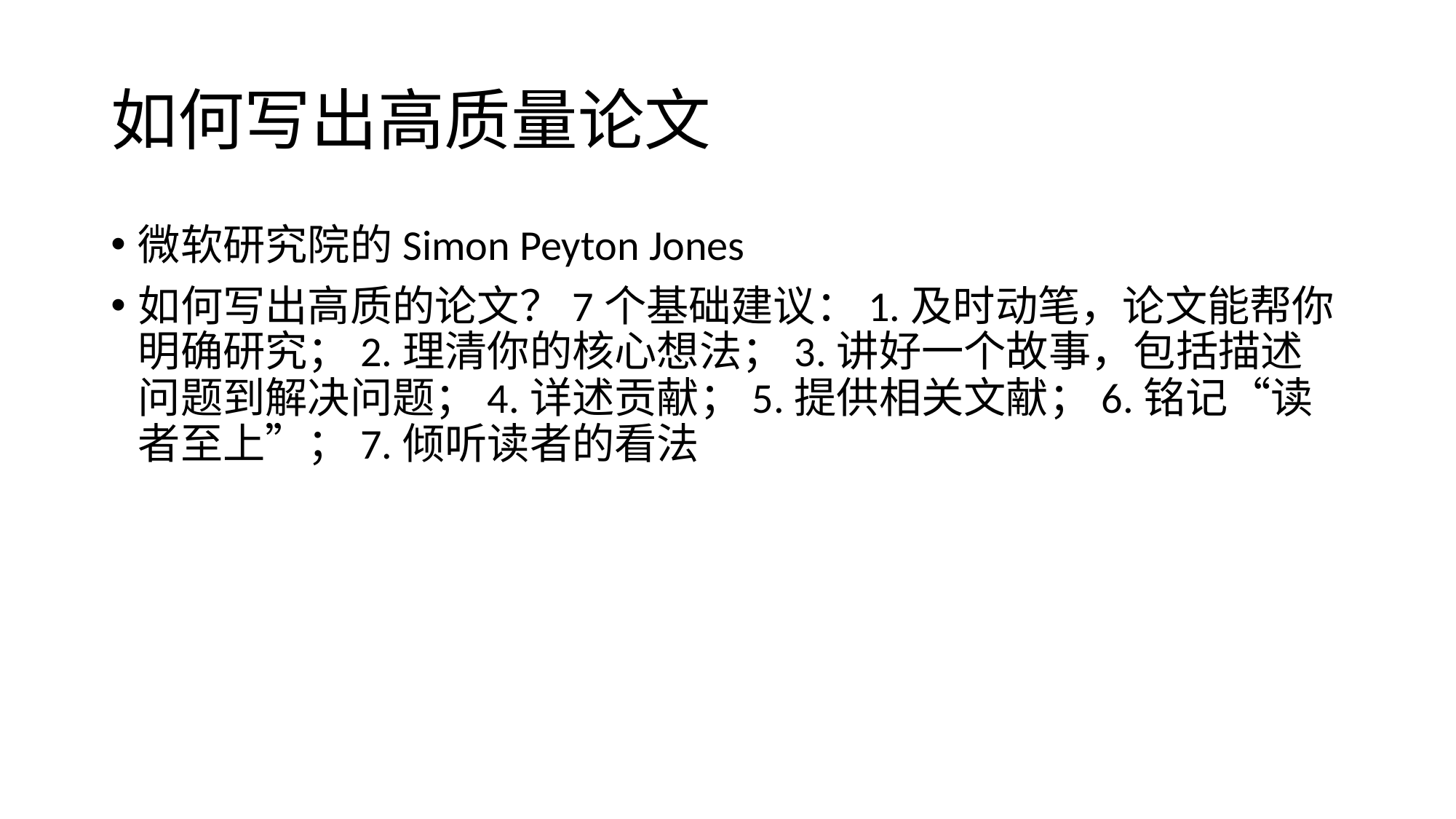

# 如何写出高质量论文
微软研究院的Simon Peyton Jones
如何写出高质的论文？7个基础建议：1.及时动笔，论文能帮你明确研究；2.理清你的核心想法；3.讲好一个故事，包括描述问题到解决问题；4.详述贡献；5.提供相关文献；6.铭记“读者至上”；7.倾听读者的看法